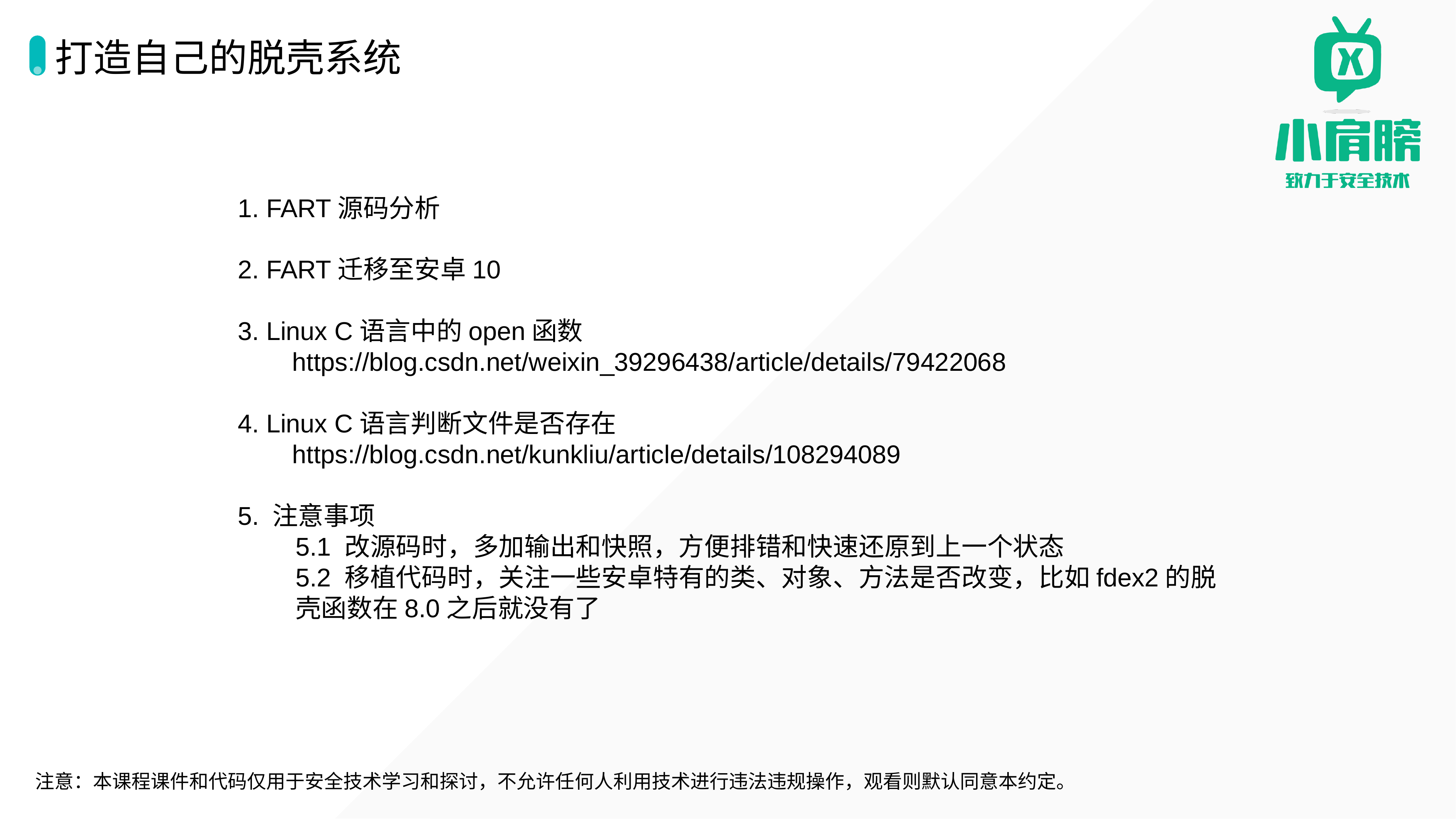

# 打造自己的脱壳系统
1. FART源码分析

2. FART迁移至安卓10

3. Linux C语言中的open函数
https://blog.csdn.net/weixin_39296438/article/details/79422068

4. Linux C语言判断文件是否存在
https://blog.csdn.net/kunkliu/article/details/108294089

5. 注意事项
5.1 改源码时，多加输出和快照，方便排错和快速还原到上一个状态
5.2 移植代码时，关注一些安卓特有的类、对象、方法是否改变，比如fdex2的脱壳函数在8.0之后就没有了